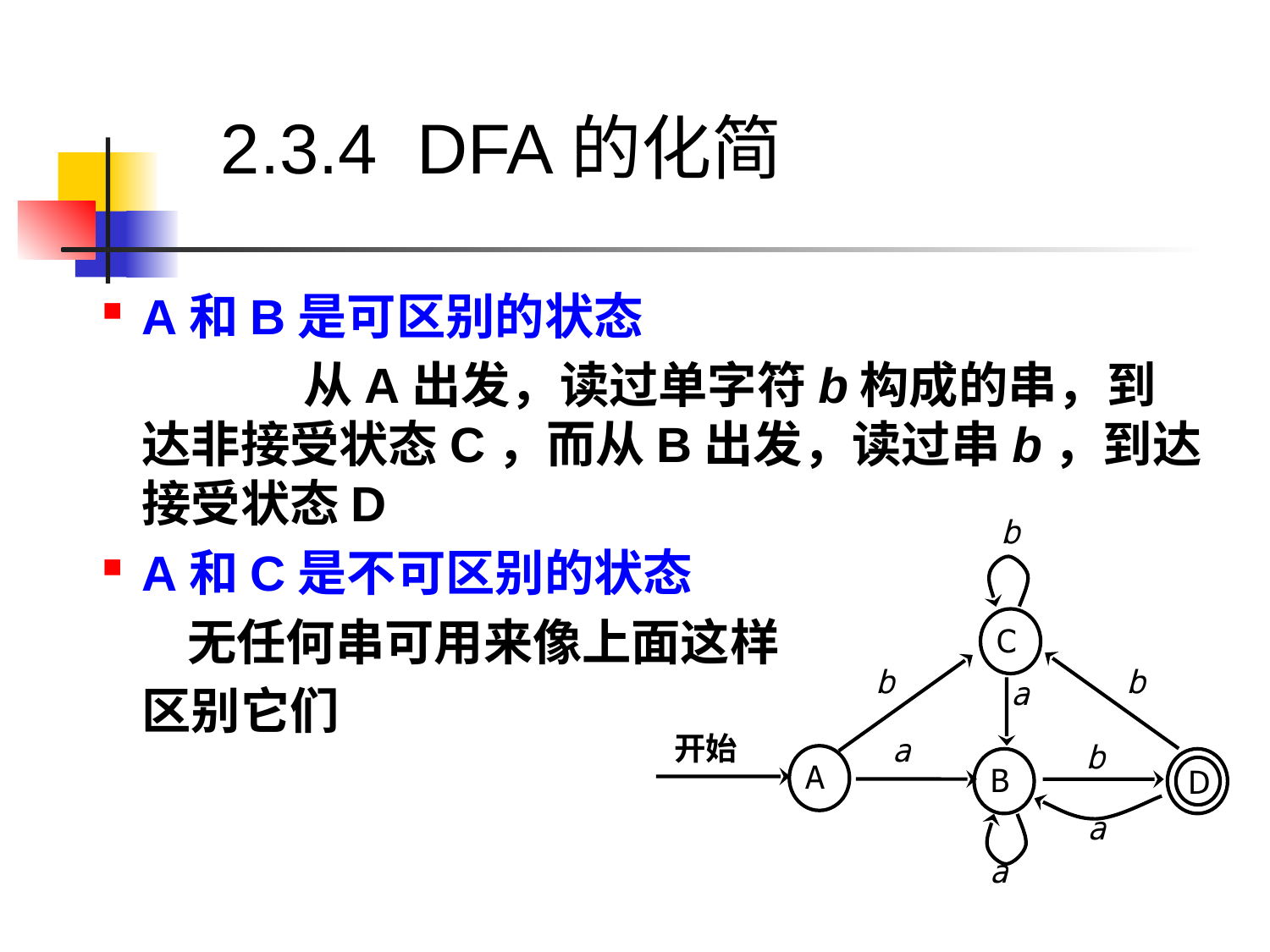

2.3.4  DFA的化简
A和B是可区别的状态
		  从A出发，读过单字符b构成的串，到达非接受状态C，而从B出发，读过串b，到达接受状态D
A和C是不可区别的状态
	   无任何串可用来像上面这样
	区别它们
b

C

b
b
a

开始
a
b
A
B

D

a

a